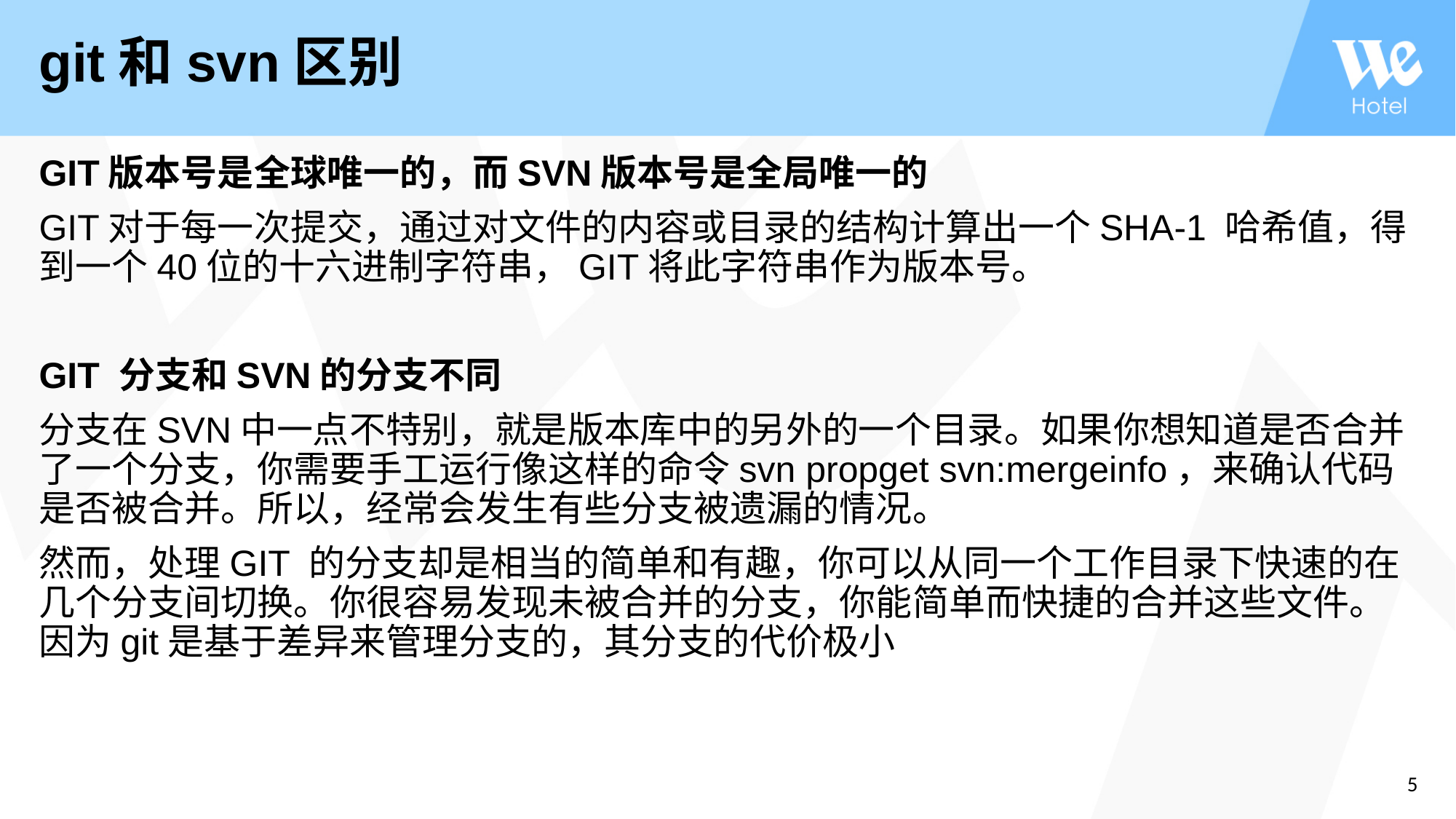

# git和svn区别
GIT版本号是全球唯一的，而SVN版本号是全局唯一的
GIT对于每一次提交，通过对文件的内容或目录的结构计算出一个SHA-1 哈希值，得到一个40位的十六进制字符串，GIT将此字符串作为版本号。

GIT 分支和SVN的分支不同
分支在SVN中一点不特别，就是版本库中的另外的一个目录。如果你想知道是否合并了一个分支，你需要手工运行像这样的命令svn propget svn:mergeinfo，来确认代码是否被合并。所以，经常会发生有些分支被遗漏的情况。
然而，处理GIT 的分支却是相当的简单和有趣，你可以从同一个工作目录下快速的在几个分支间切换。你很容易发现未被合并的分支，你能简单而快捷的合并这些文件。因为git是基于差异来管理分支的，其分支的代价极小
5